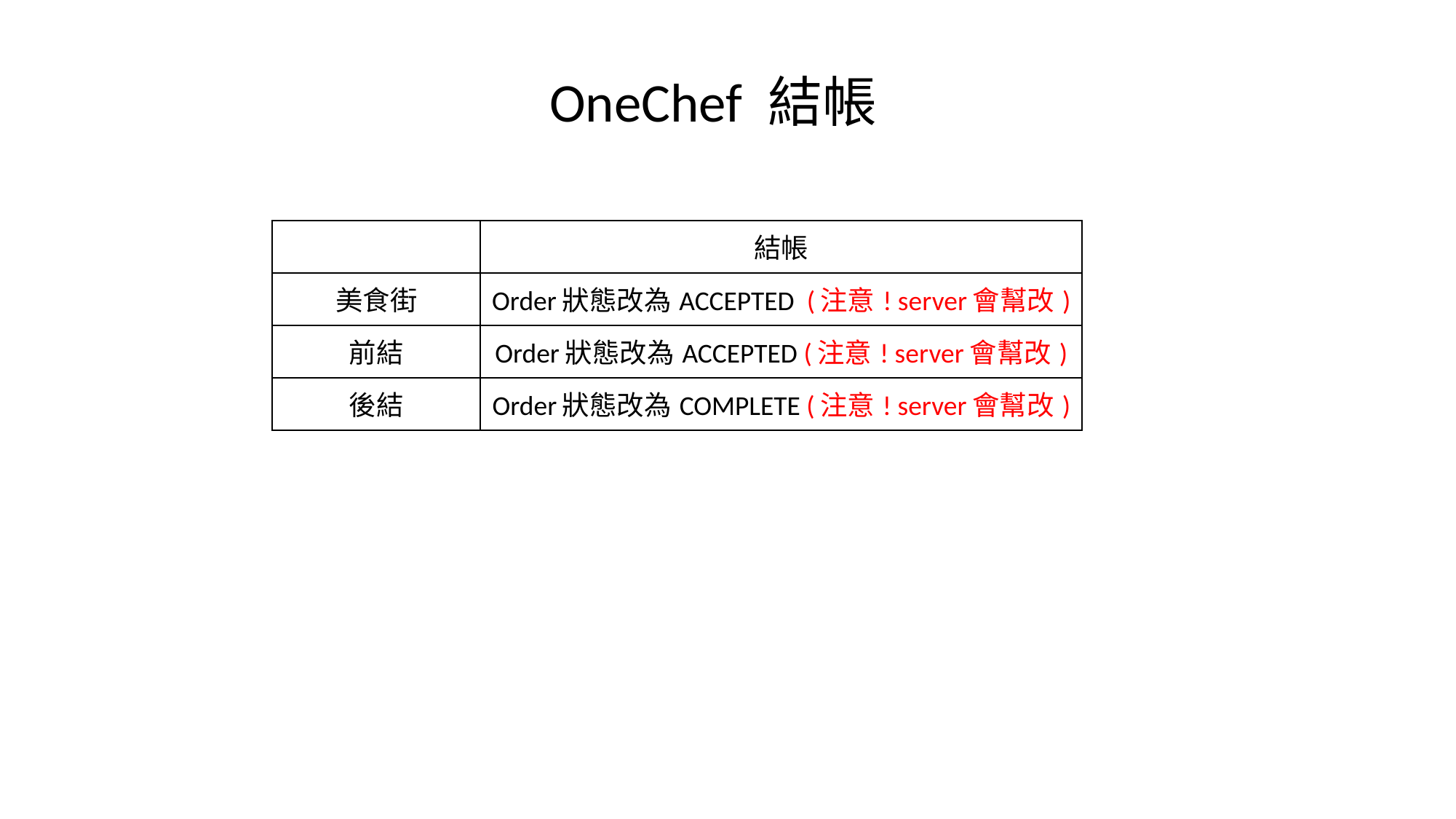

# OneChef 結帳
|  | 結帳 |
| --- | --- |
| 美食街 | Order狀態改為ACCEPTED (注意! server會幫改) |
| 前結 | Order狀態改為ACCEPTED (注意! server會幫改) |
| 後結 | Order狀態改為COMPLETE (注意! server會幫改) |